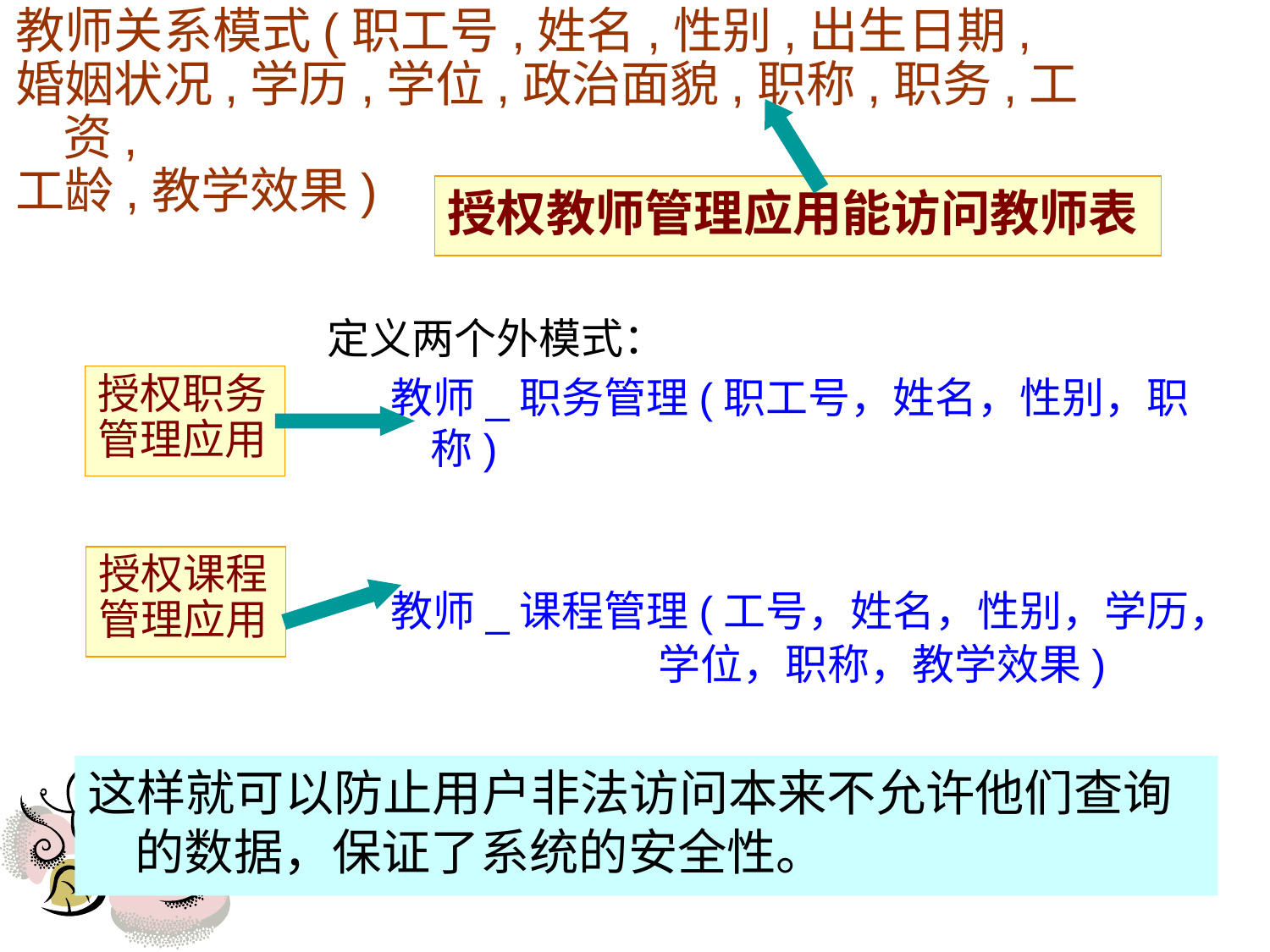

教师关系模式(职工号,姓名,性别,出生日期,
婚姻状况,学历,学位,政治面貌,职称,职务,工资,
工龄,教学效果)

授权教师管理应用能访问教师表
定义两个外模式：
教师_职务管理(职工号，姓名，性别，职称)

教师_课程管理(工号，姓名，性别，学历，
                           学位，职称，教学效果)
授权职务
管理应用

授权课程
管理应用

这样就可以防止用户非法访问本来不允许他们查询的数据，保证了系统的安全性。